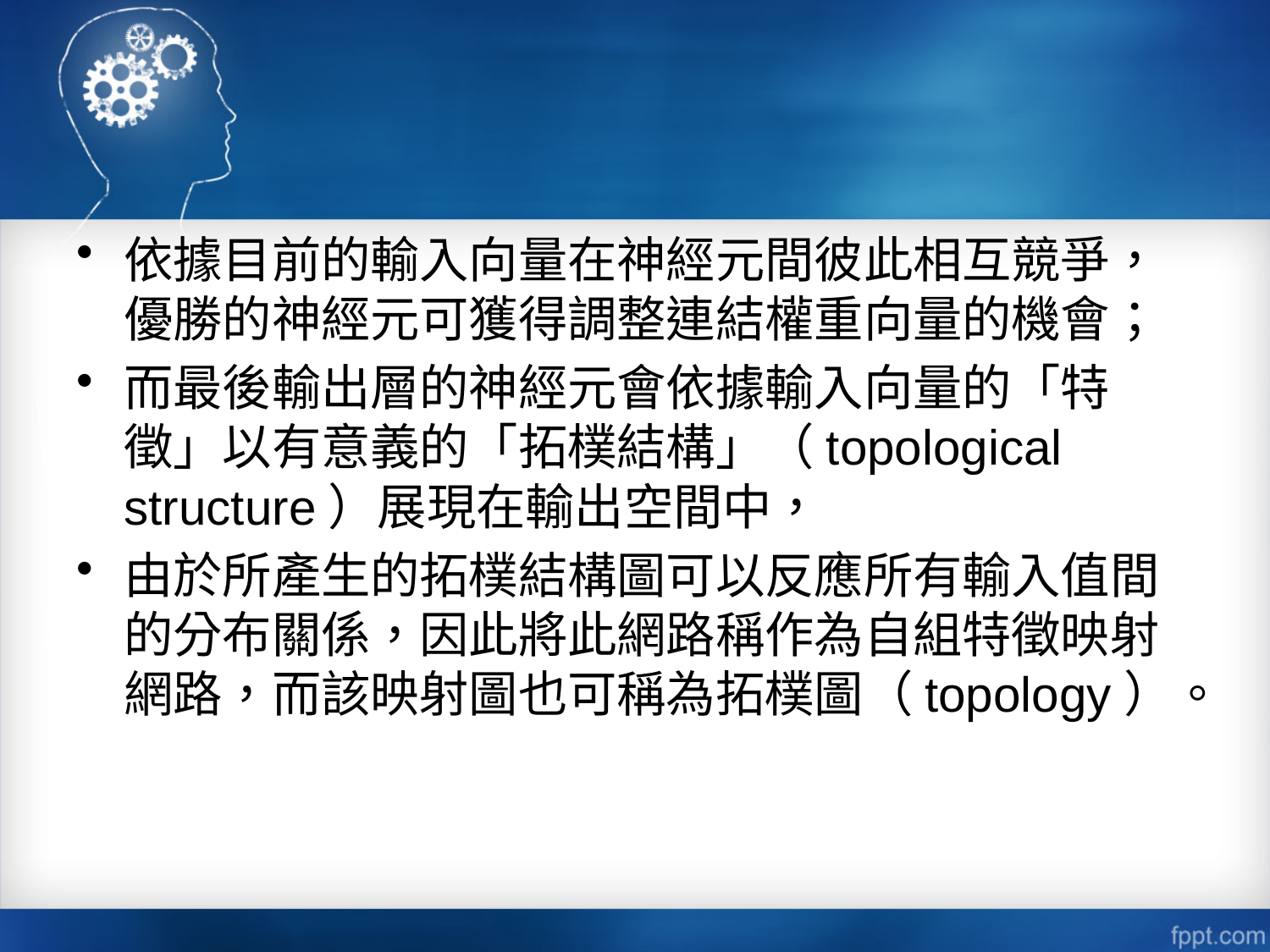

#
依據目前的輸入向量在神經元間彼此相互競爭，優勝的神經元可獲得調整連結權重向量的機會；
而最後輸出層的神經元會依據輸入向量的「特徵」以有意義的「拓樸結構」（topological structure）展現在輸出空間中，
由於所產生的拓樸結構圖可以反應所有輸入值間的分布關係，因此將此網路稱作為自組特徵映射網路，而該映射圖也可稱為拓樸圖（topology）。